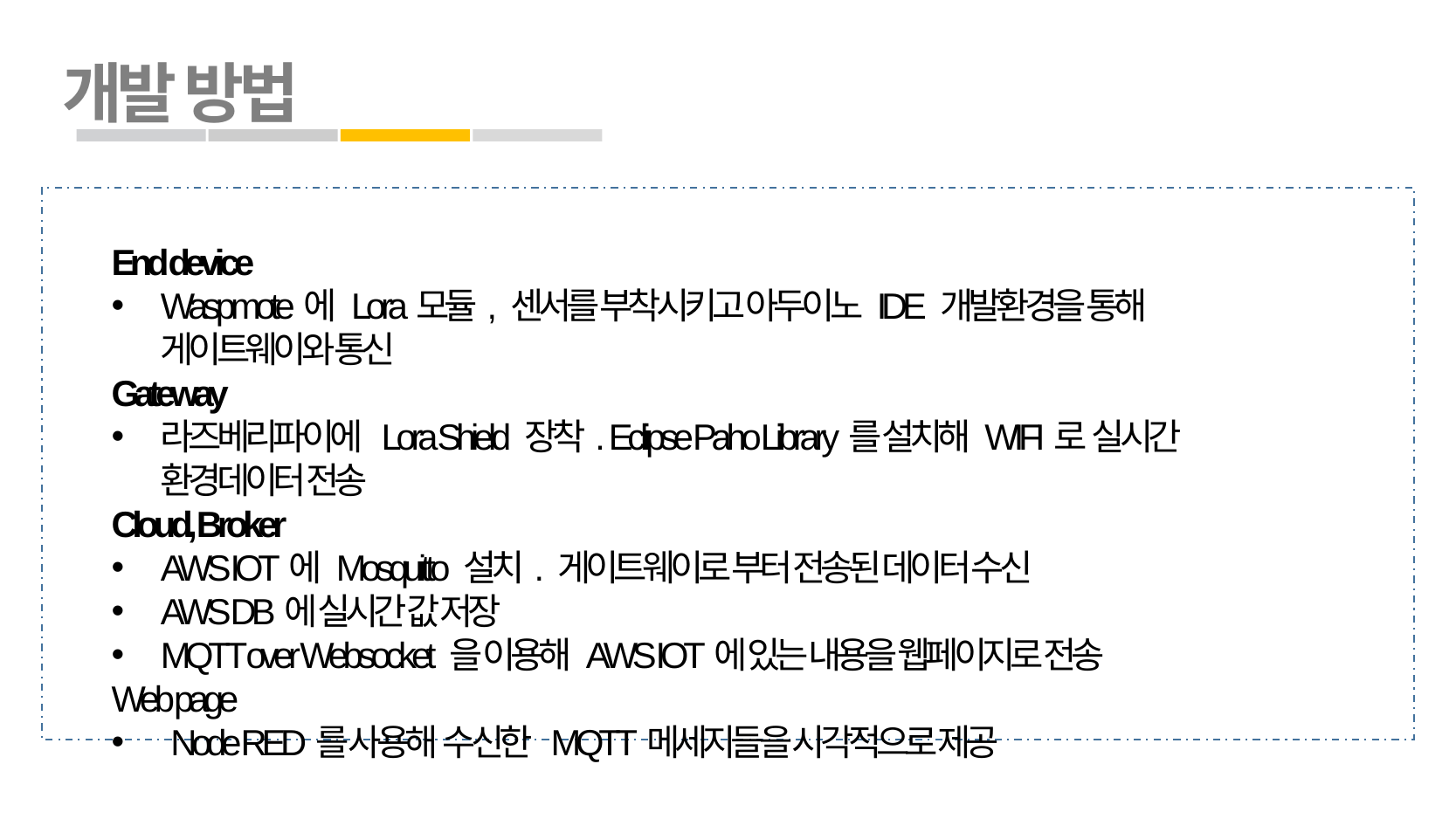

개발 방법

End device
Waspmote에 Lora모듈, 센서를 부착시키고 아두이노 IDE 개발환경을 통해 게이트웨이와 통신
Gateway
라즈베리파이에  Lora Shield 장착.  Eclipse Paho Library를 설치해 WIFI로  실시간 환경데이터 전송
Cloud, Broker
AWS IOT에 Mosquitto 설치. 게이트웨이로 부터 전송된 데이터 수신
AWS DB에 실시간 값 저장
MQTT over Websocket 을 이용해 AWS IOT에 있는 내용을 웹페이지로 전송
Web page
 Node RED를 사용해  수신한  MQTT메세지들을 시각적으로 제공